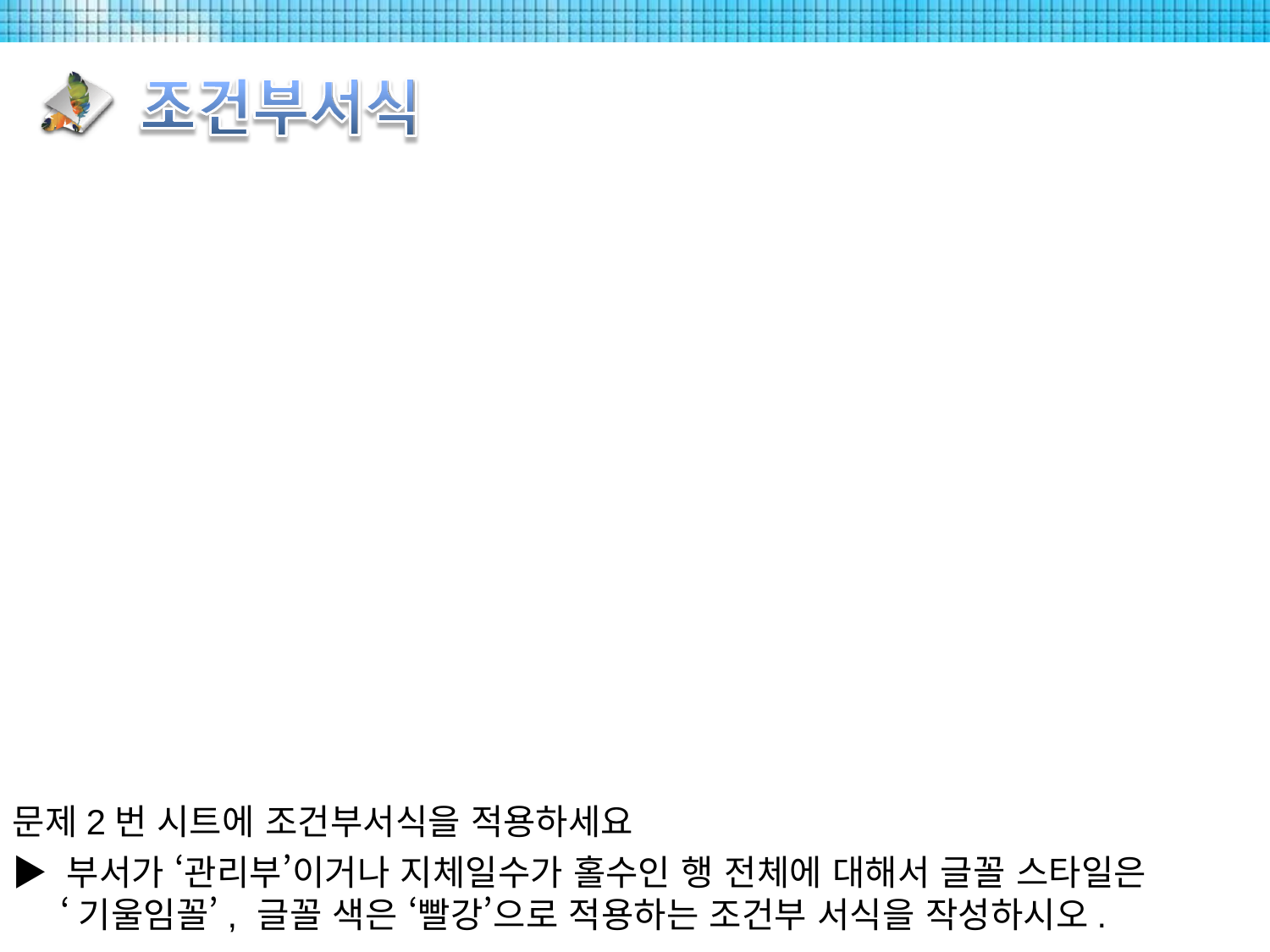

문제2번 시트에 조건부서식을 적용하세요
▶ 부서가 ‘관리부’이거나 지체일수가 홀수인 행 전체에 대해서 글꼴 스타일은
‘기울임꼴’, 글꼴 색은 ‘빨강’으로 적용하는 조건부 서식을 작성하시오.